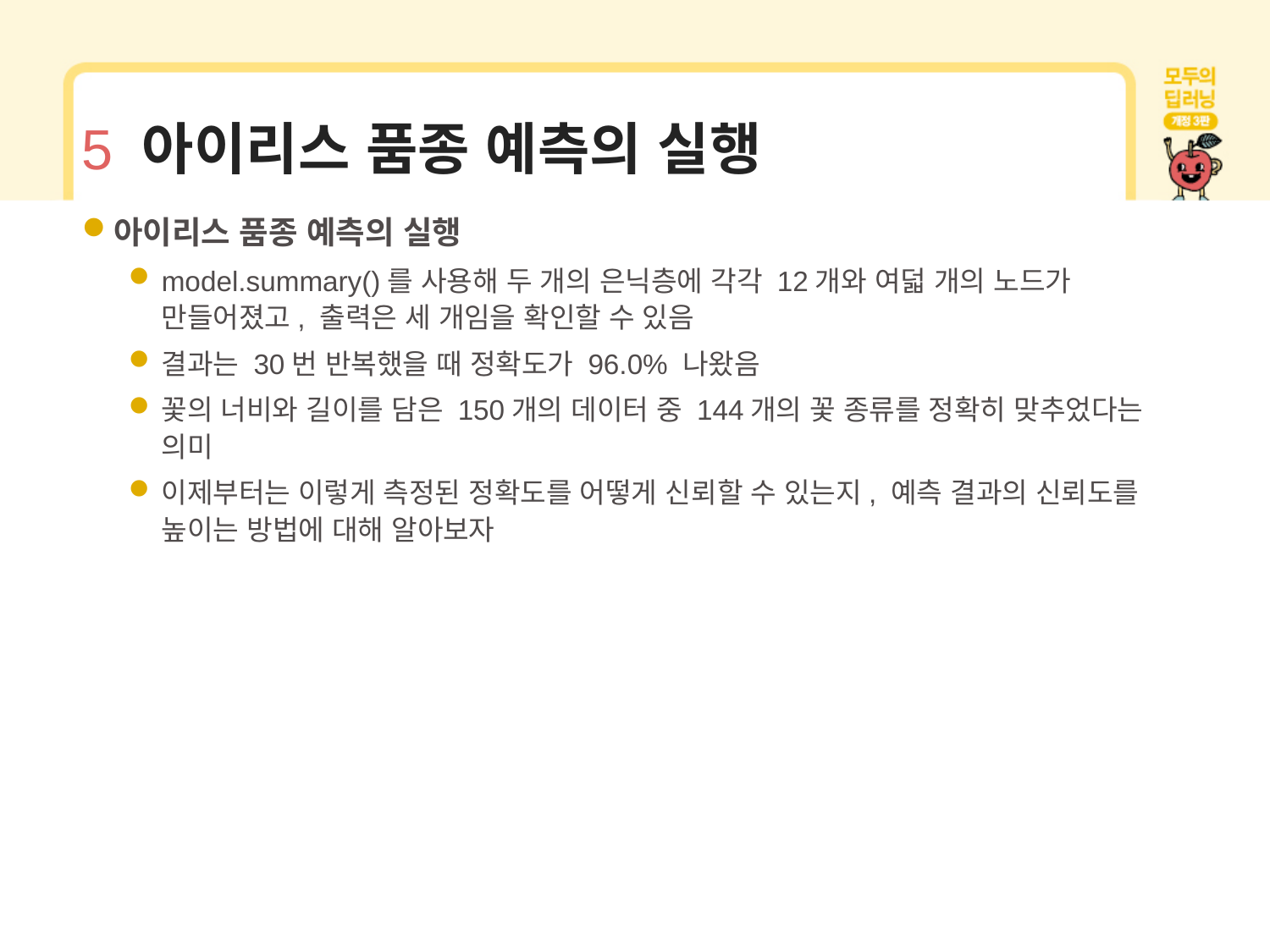

# 5 아이리스 품종 예측의 실행
아이리스 품종 예측의 실행
model.summary()를 사용해 두 개의 은닉층에 각각 12개와 여덟 개의 노드가 만들어졌고, 출력은 세 개임을 확인할 수 있음
결과는 30번 반복했을 때 정확도가 96.0% 나왔음
꽃의 너비와 길이를 담은 150개의 데이터 중 144개의 꽃 종류를 정확히 맞추었다는 의미
이제부터는 이렇게 측정된 정확도를 어떻게 신뢰할 수 있는지, 예측 결과의 신뢰도를 높이는 방법에 대해 알아보자